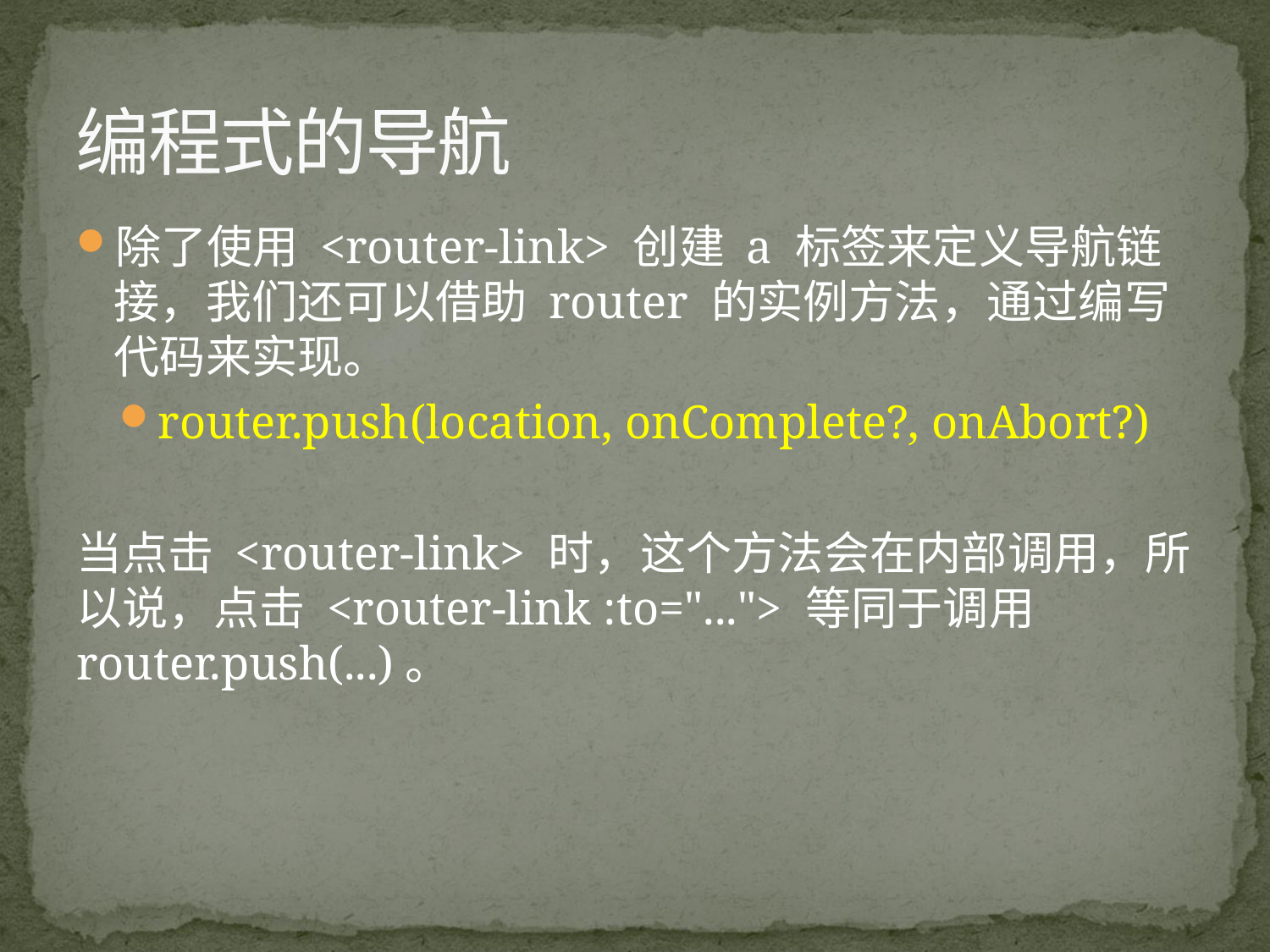

# 编程式的导航
除了使用 <router-link> 创建 a 标签来定义导航链接，我们还可以借助 router 的实例方法，通过编写代码来实现。
router.push(location, onComplete?, onAbort?)

当点击 <router-link> 时，这个方法会在内部调用，所以说，点击 <router-link :to="..."> 等同于调用 router.push(...)。